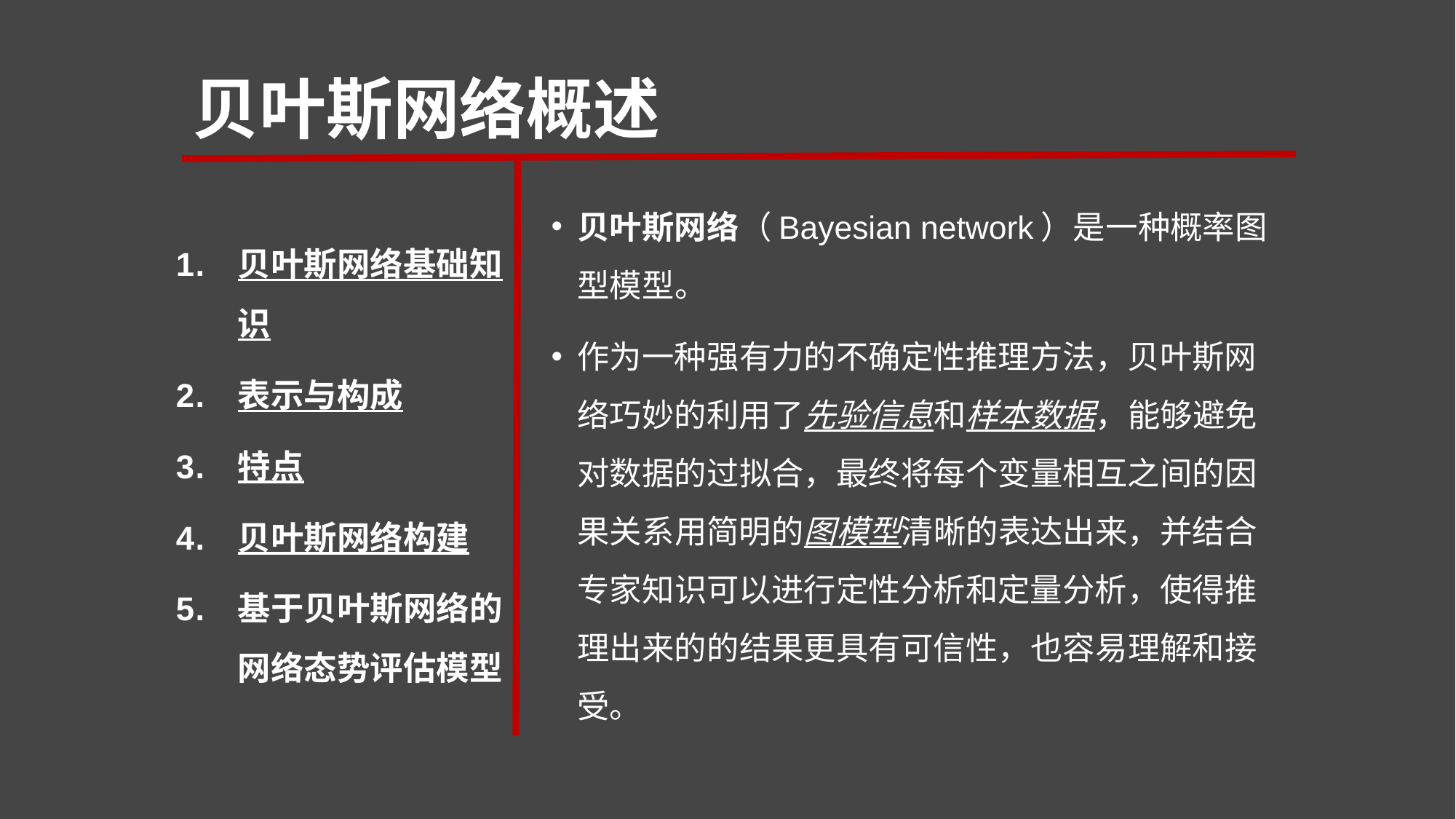

# 贝叶斯网络概述
贝叶斯网络（Bayesian network）是一种概率图型模型。
作为一种强有力的不确定性推理方法，贝叶斯网络巧妙的利用了先验信息和样本数据，能够避免对数据的过拟合，最终将每个变量相互之间的因果关系用简明的图模型清晰的表达出来，并结合专家知识可以进行定性分析和定量分析，使得推理出来的的结果更具有可信性，也容易理解和接受。
贝叶斯网络基础知识
表示与构成
特点
贝叶斯网络构建
基于贝叶斯网络的网络态势评估模型